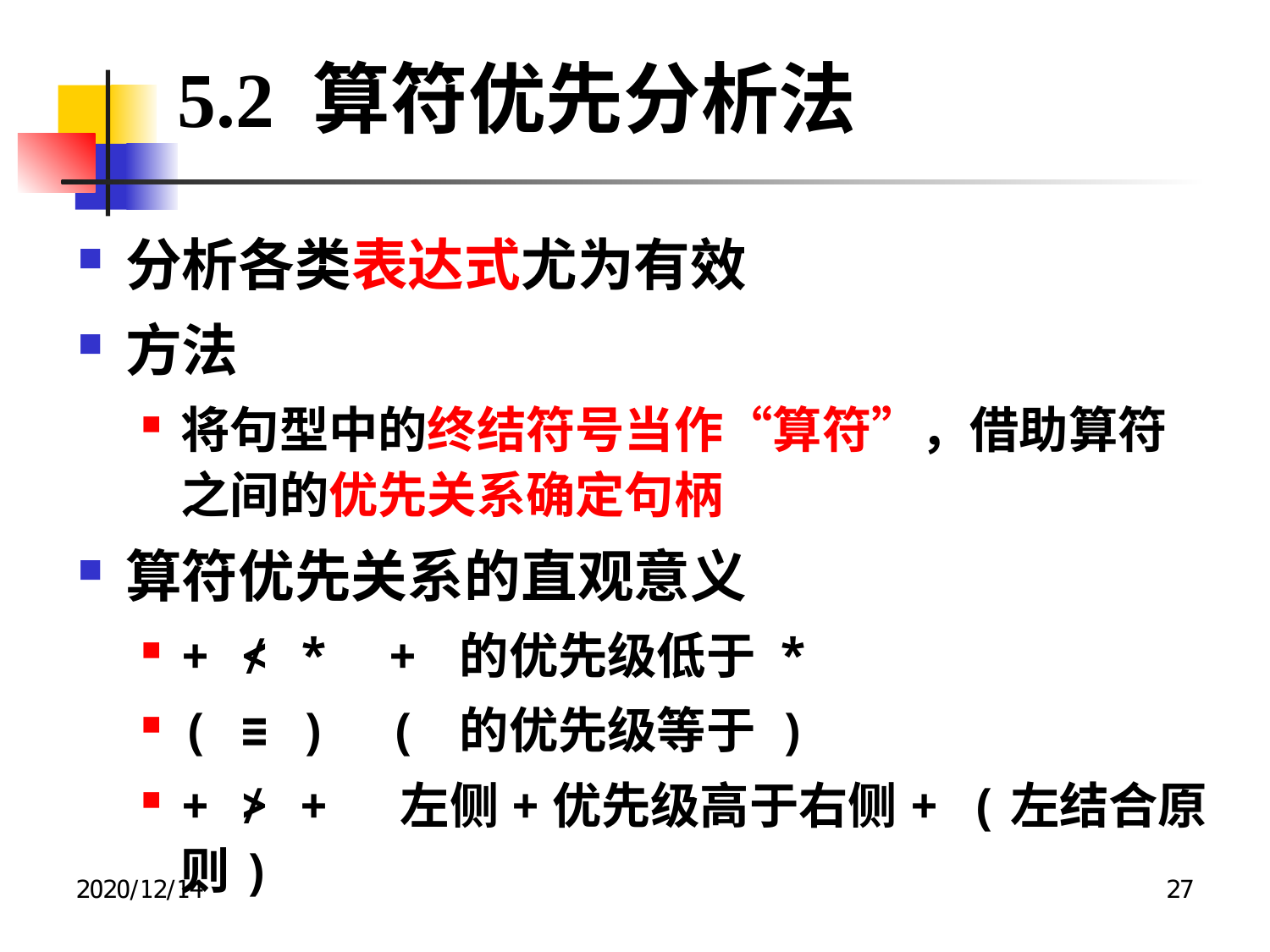

5.2 算符优先分析法
分析各类表达式尤为有效
方法
将句型中的终结符号当作“算符”，借助算符之间的优先关系确定句柄
算符优先关系的直观意义
+ ≮ *  + 的优先级低于 *
( ≡ )  ( 的优先级等于 )
+ ≯ +  左侧+优先级高于右侧+ (左结合原则)
2020/12/14
27